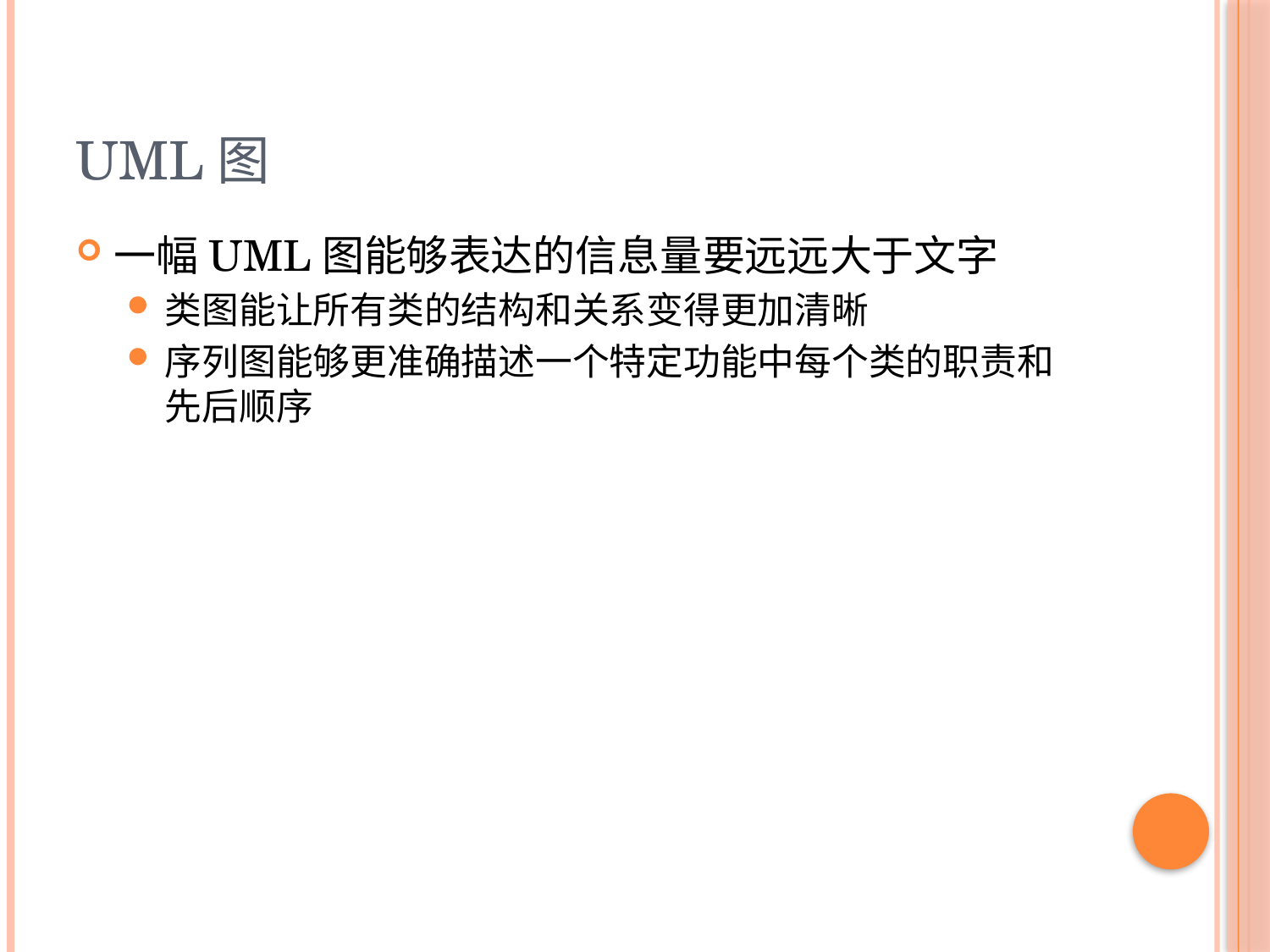

# UML图
一幅UML图能够表达的信息量要远远大于文字
类图能让所有类的结构和关系变得更加清晰
序列图能够更准确描述一个特定功能中每个类的职责和先后顺序